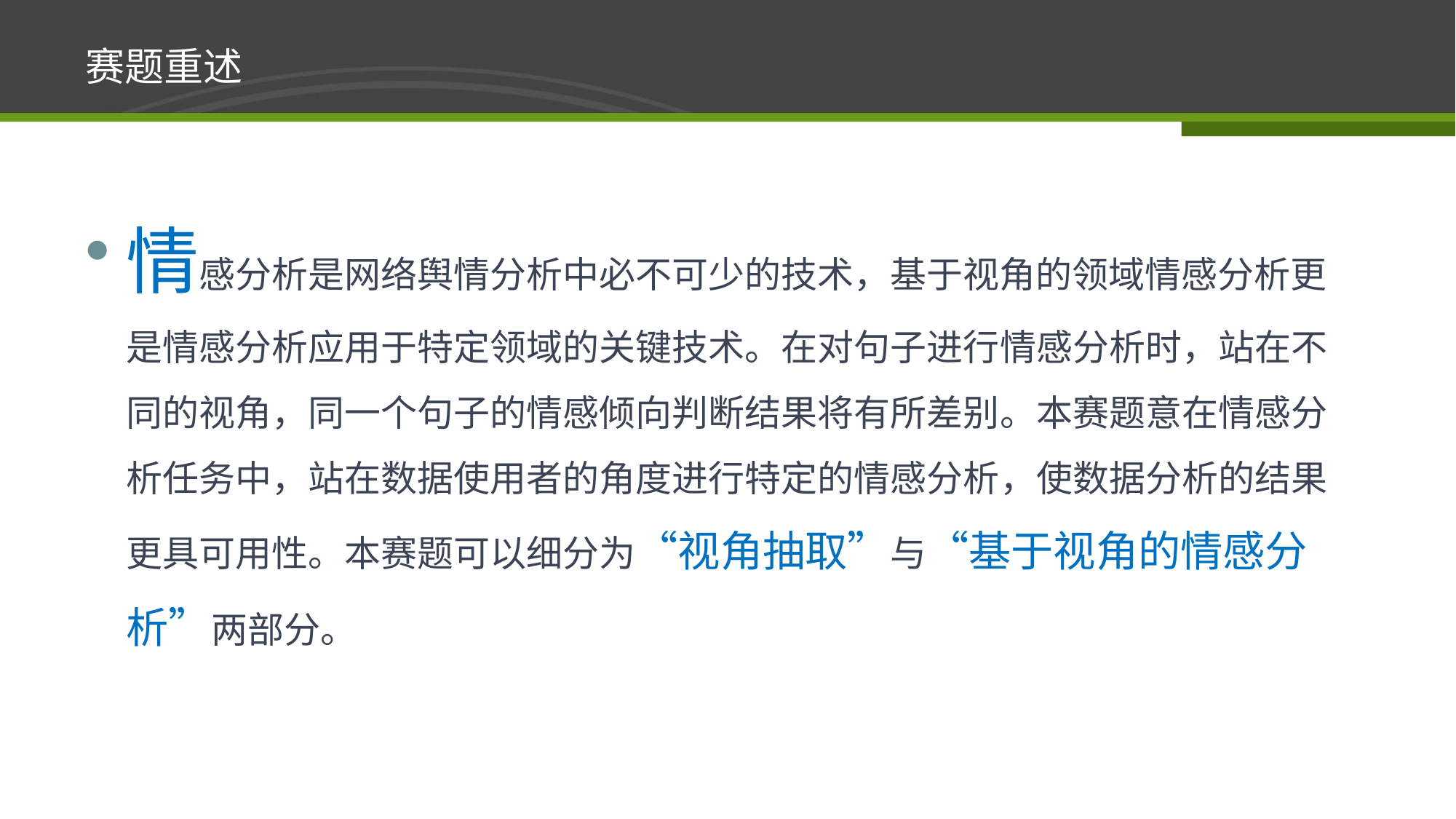

# 赛题重述
情感分析是网络舆情分析中必不可少的技术，基于视角的领域情感分析更是情感分析应用于特定领域的关键技术。在对句子进行情感分析时，站在不同的视角，同一个句子的情感倾向判断结果将有所差别。本赛题意在情感分析任务中，站在数据使用者的角度进行特定的情感分析，使数据分析的结果更具可用性。本赛题可以细分为“视角抽取”与“基于视角的情感分析”两部分。